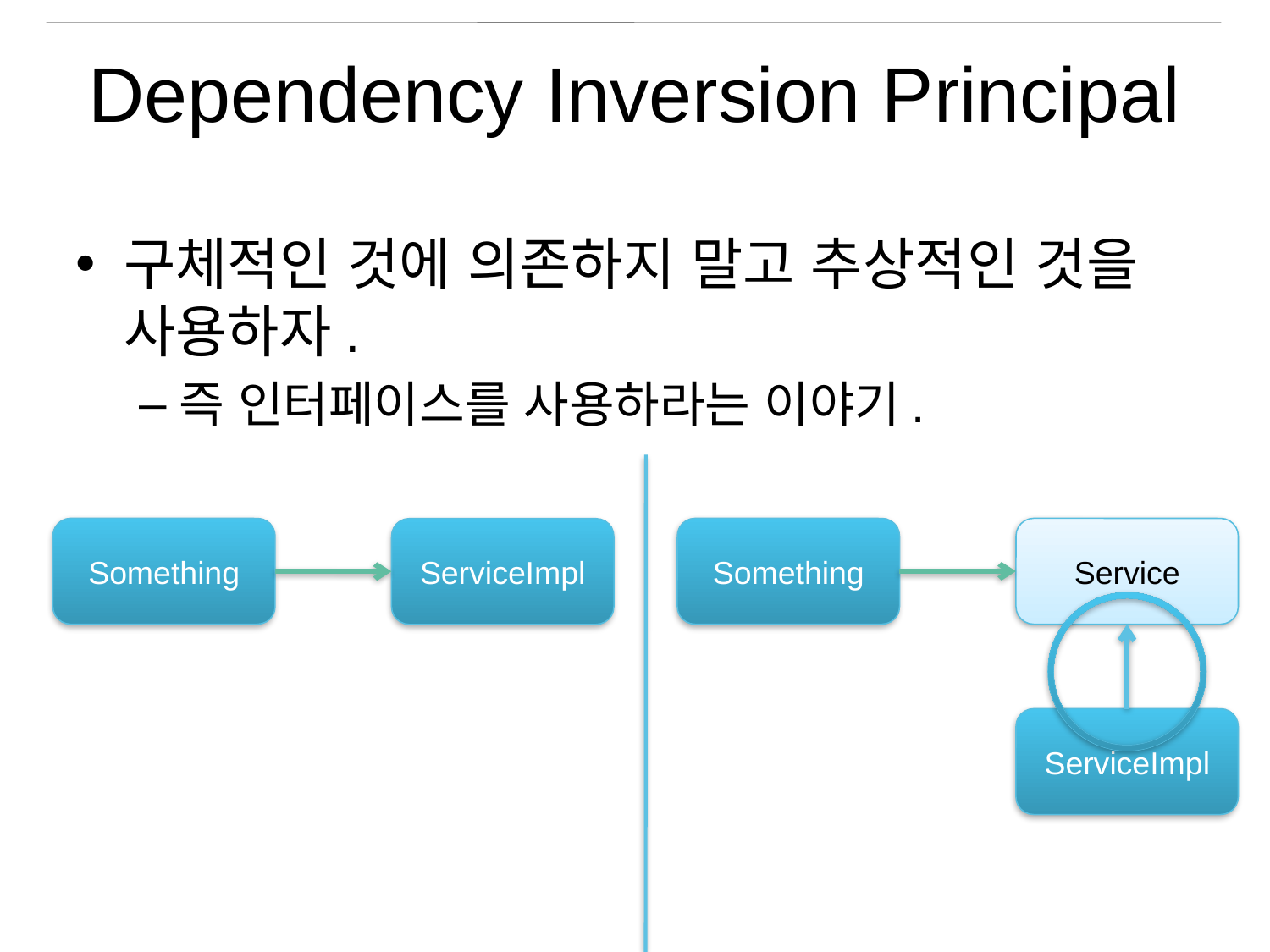

# Dependency Inversion Principal
구체적인 것에 의존하지 말고 추상적인 것을 사용하자.
즉 인터페이스를 사용하라는 이야기.

Something
Something
Service
ServiceImpl

ServiceImpl